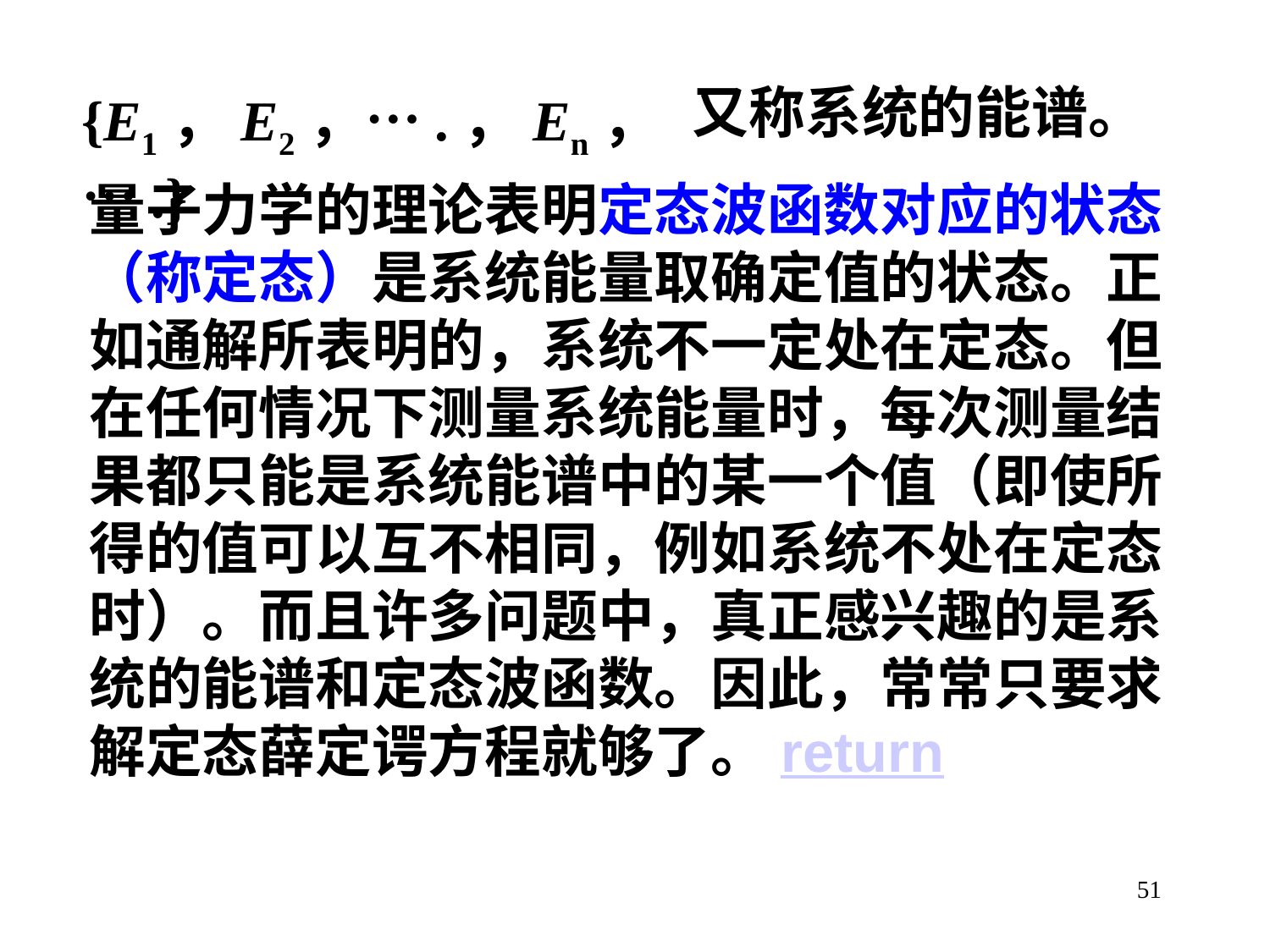

又称系统的能谱。
{E1，E2，….，En，….}
量子力学的理论表明定态波函数对应的状态（称定态）是系统能量取确定值的状态。正如通解所表明的，系统不一定处在定态。但在任何情况下测量系统能量时，每次测量结果都只能是系统能谱中的某一个值（即使所得的值可以互不相同，例如系统不处在定态时）。而且许多问题中，真正感兴趣的是系统的能谱和定态波函数。因此，常常只要求解定态薛定谔方程就够了。return
51